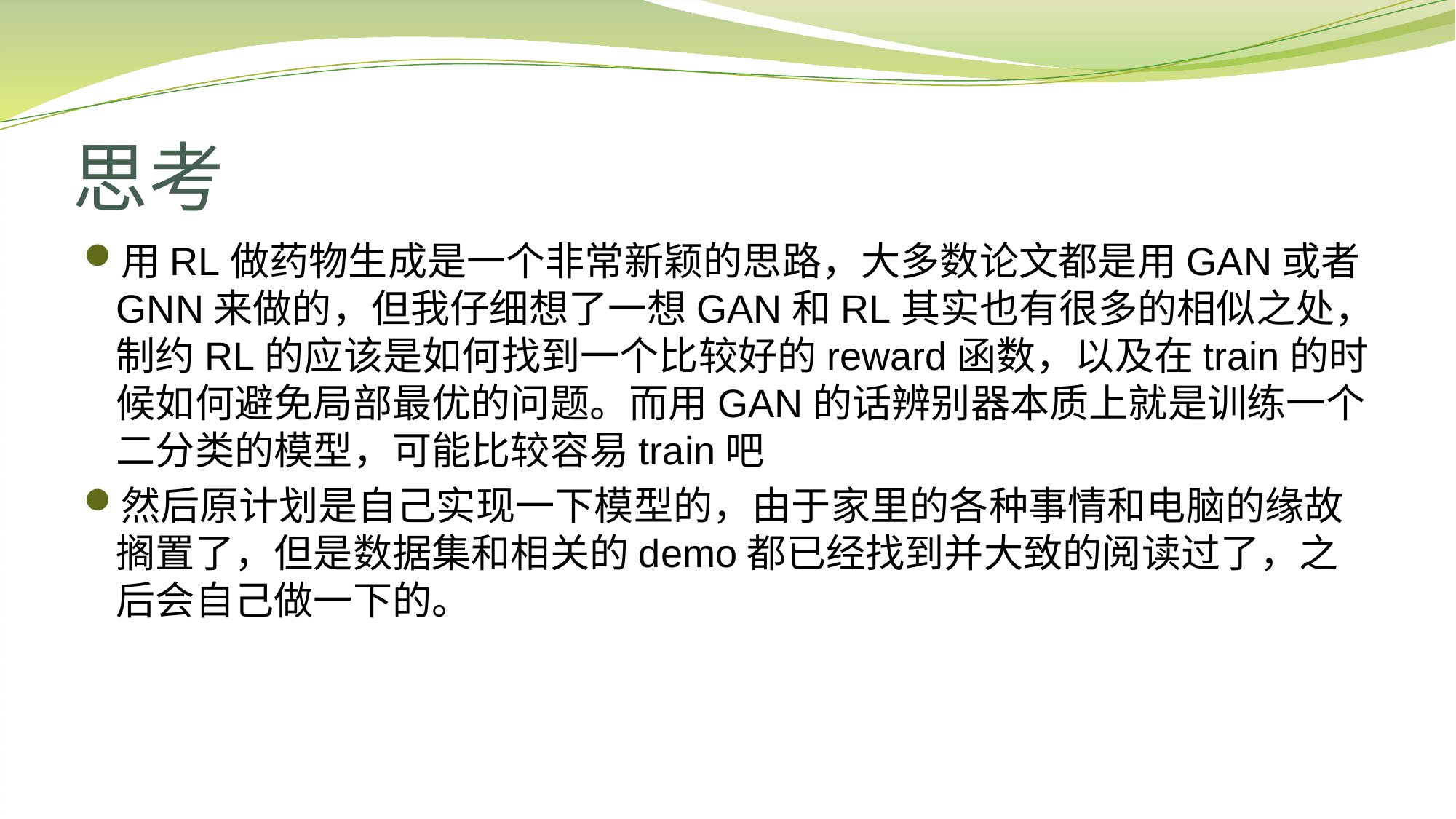

# 思考
用RL做药物生成是一个非常新颖的思路，大多数论文都是用GAN或者GNN来做的，但我仔细想了一想GAN和RL其实也有很多的相似之处，制约RL的应该是如何找到一个比较好的reward函数，以及在train的时候如何避免局部最优的问题。而用GAN的话辨别器本质上就是训练一个二分类的模型，可能比较容易train吧
然后原计划是自己实现一下模型的，由于家里的各种事情和电脑的缘故搁置了，但是数据集和相关的demo都已经找到并大致的阅读过了，之后会自己做一下的。